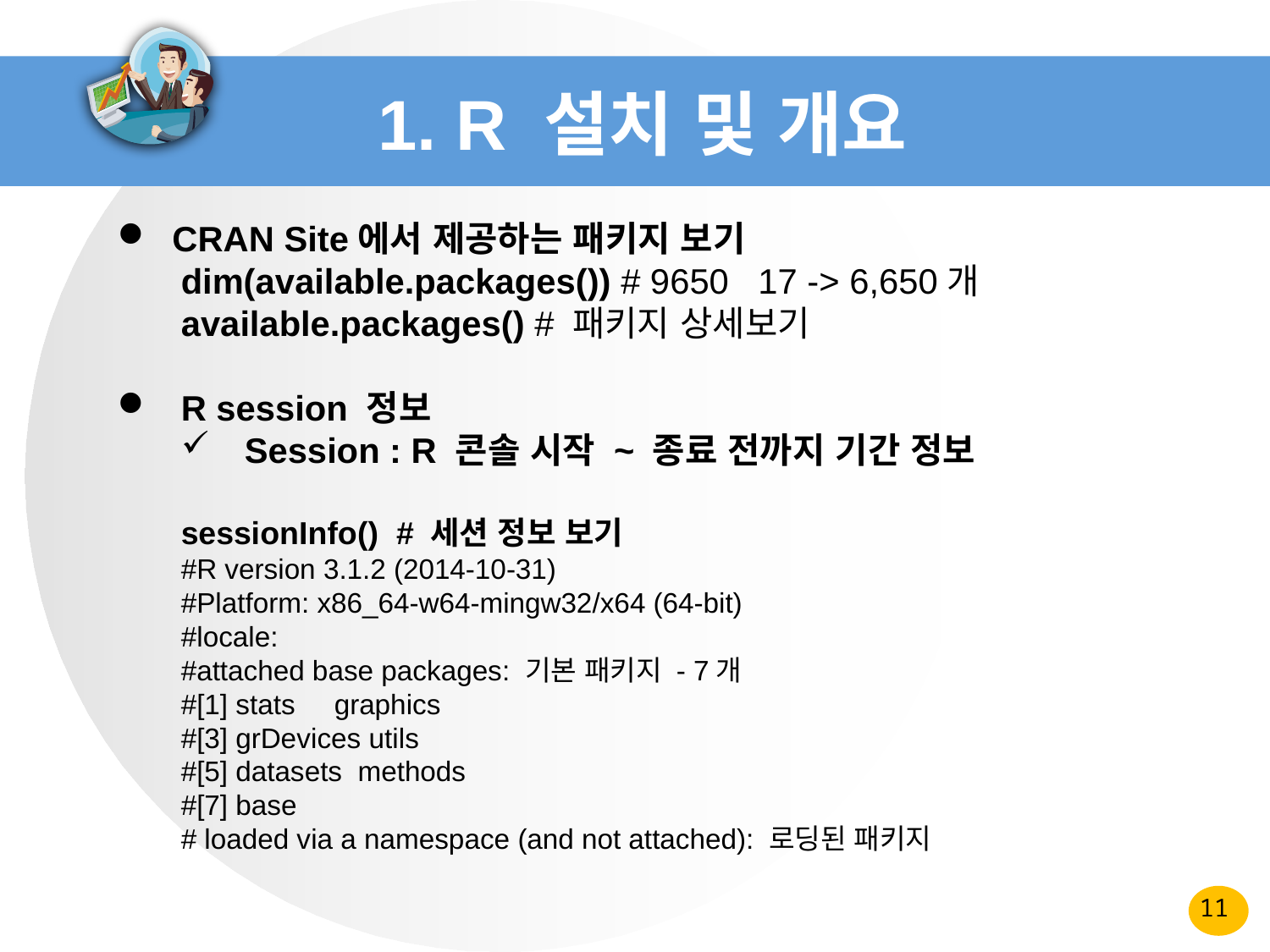

# 1. R 설치 및 개요
  CRAN Site에서 제공하는 패키지 보기
dim(available.packages()) # 9650   17 -> 6,650개
available.packages() # 패키지 상세보기

R session 정보
Session : R 콘솔 시작 ~ 종료 전까지 기간 정보

sessionInfo()  # 세션 정보 보기
#R version 3.1.2 (2014-10-31)
#Platform: x86_64-w64-mingw32/x64 (64-bit)
#locale:
#attached base packages: 기본 패키지 - 7개
#[1] stats     graphics
#[3] grDevices utils
#[5] datasets  methods
#[7] base
# loaded via a namespace (and not attached): 로딩된 패키지
11